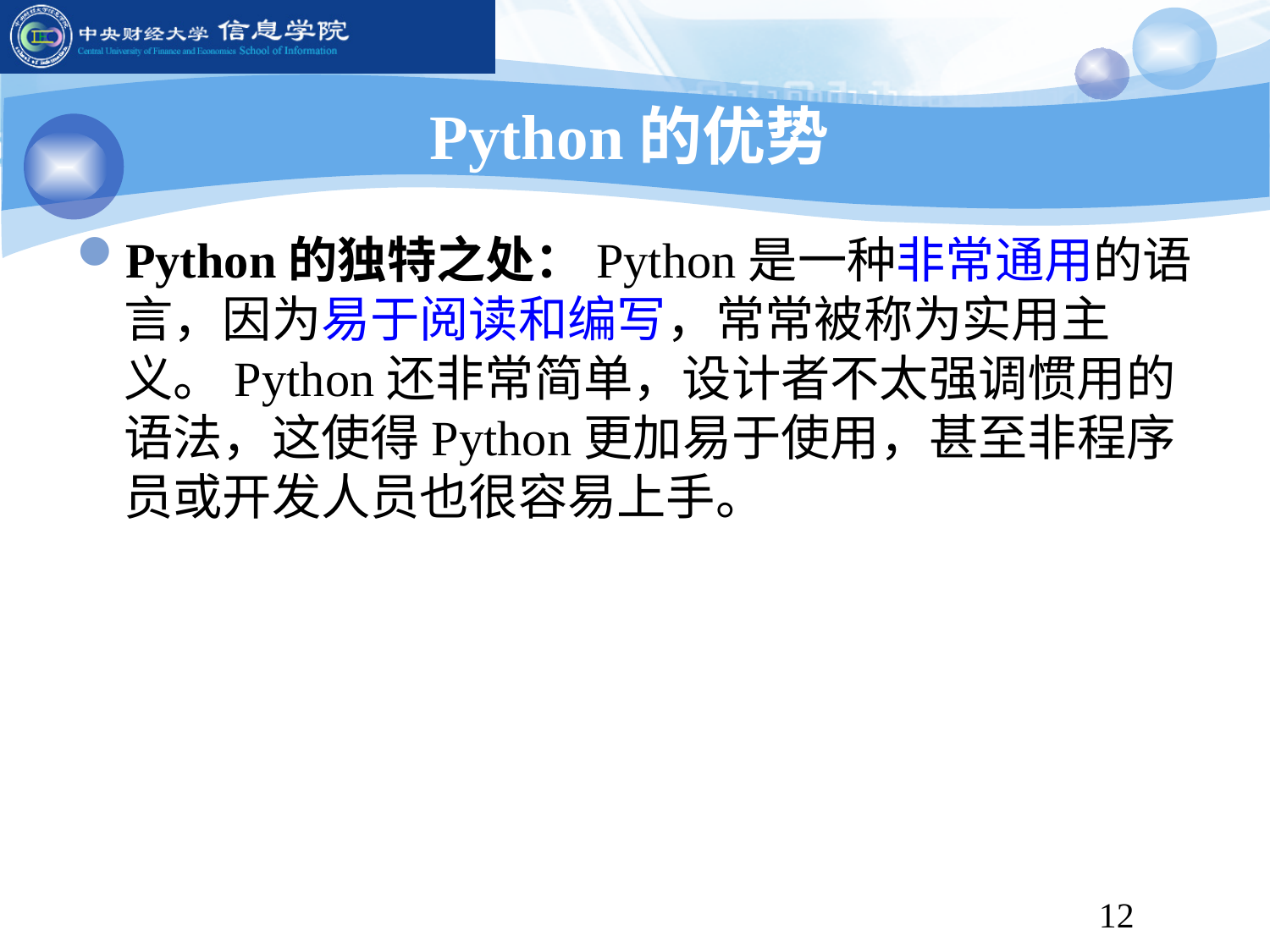

# Python的优势
Python的独特之处：Python是一种非常通用的语言，因为易于阅读和编写，常常被称为实用主义。Python还非常简单，设计者不太强调惯用的语法，这使得Python更加易于使用，甚至非程序员或开发人员也很容易上手。